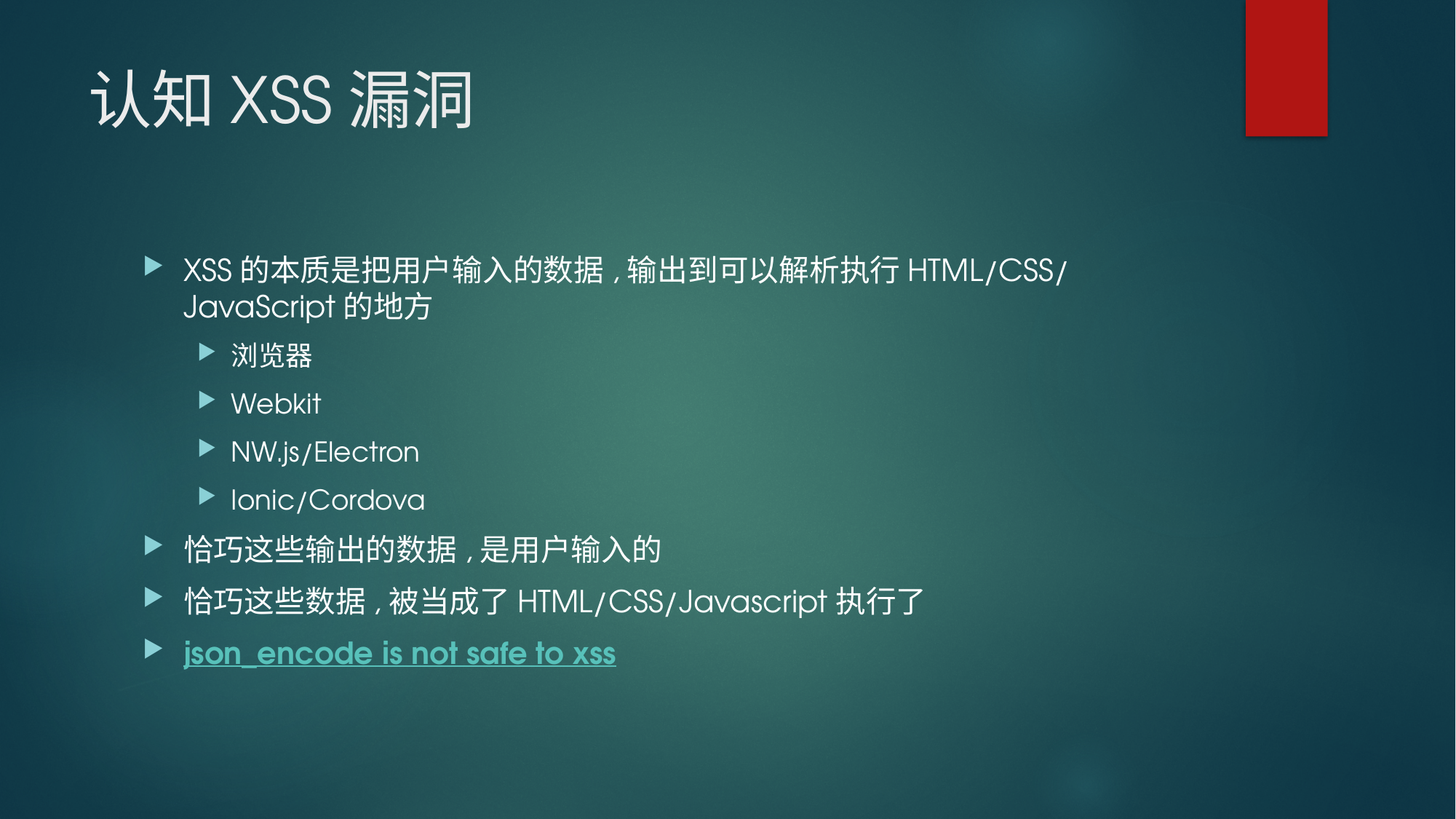

# 认知XSS漏洞
XSS的本质是把用户输入的数据,输出到可以解析执行HTML/CSS/JavaScript的地方
浏览器
Webkit
NW.js/Electron
Ionic/Cordova
恰巧这些输出的数据,是用户输入的
恰巧这些数据,被当成了HTML/CSS/Javascript执行了
json_encode is not safe to xss